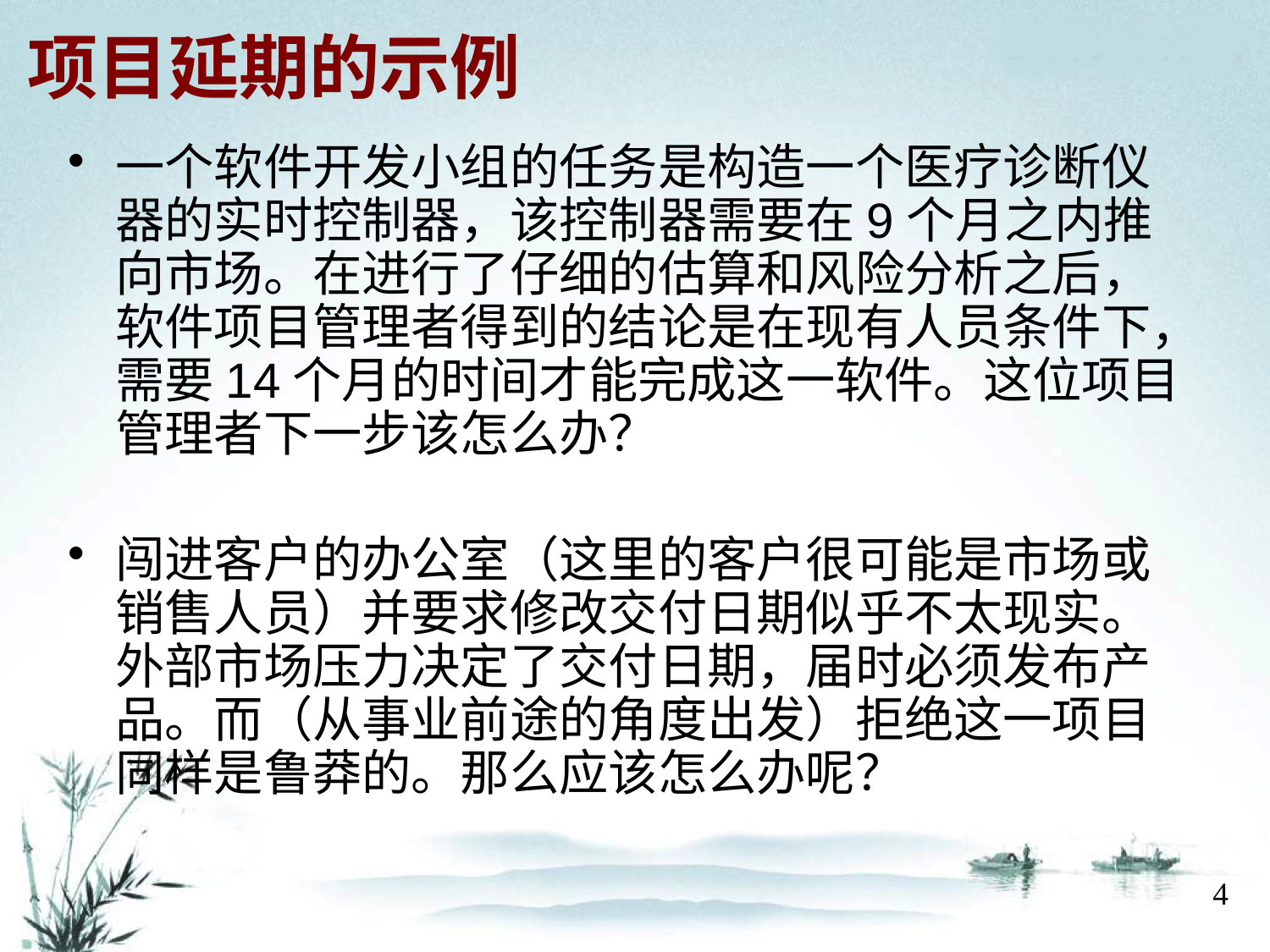

# 项目延期的示例
一个软件开发小组的任务是构造一个医疗诊断仪器的实时控制器，该控制器需要在9个月之内推向市场。在进行了仔细的估算和风险分析之后，软件项目管理者得到的结论是在现有人员条件下，需要14个月的时间才能完成这一软件。这位项目管理者下一步该怎么办？

闯进客户的办公室（这里的客户很可能是市场或销售人员）并要求修改交付日期似乎不太现实。外部市场压力决定了交付日期，届时必须发布产品。而（从事业前途的角度出发）拒绝这一项目同样是鲁莽的。那么应该怎么办呢？

4